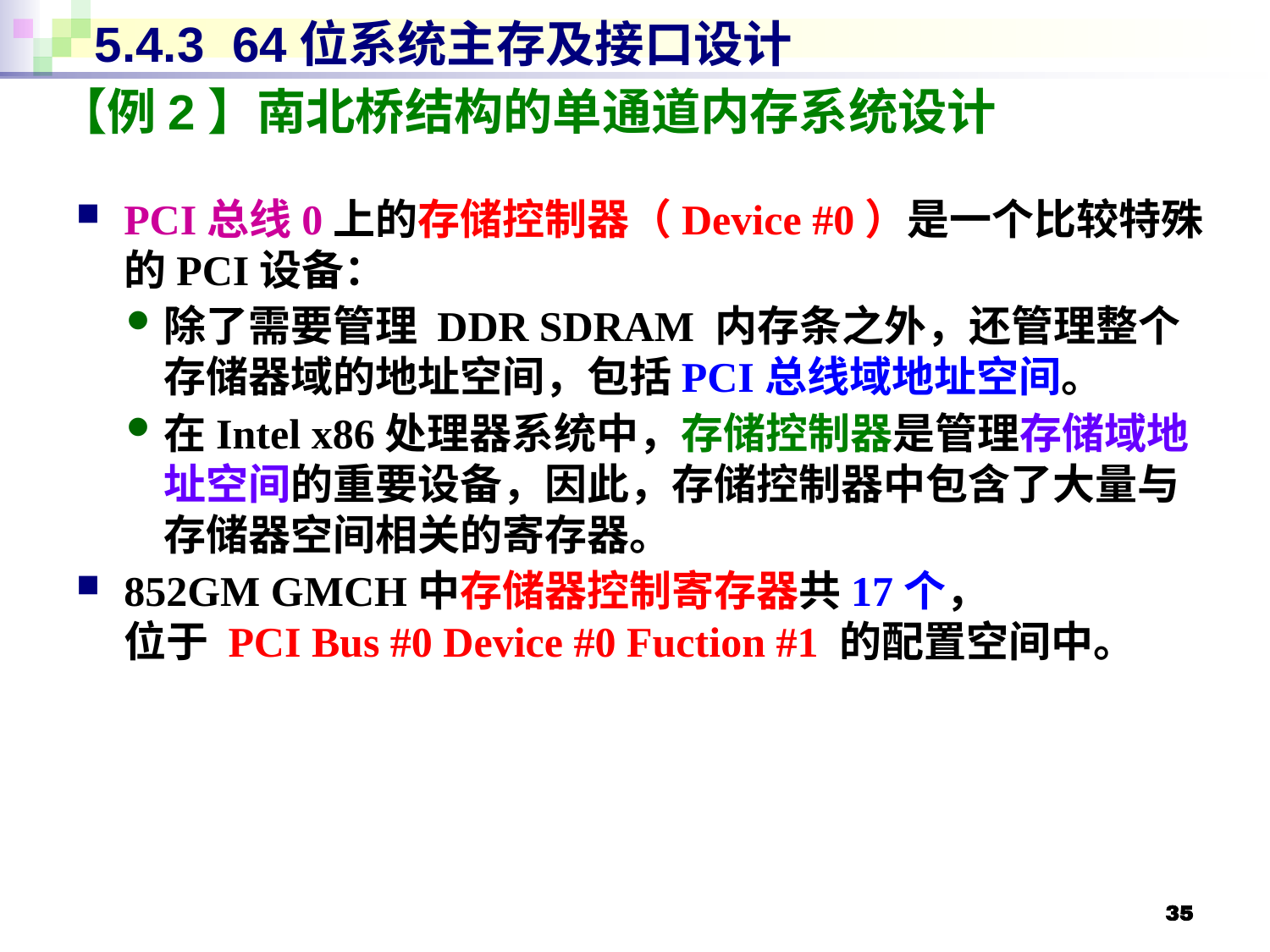

# 5.4.3  64位系统主存及接口设计
【例2】南北桥结构的单通道内存系统设计
PCI总线0上的存储控制器（Device #0）是一个比较特殊的PCI设备：
除了需要管理 DDR SDRAM 内存条之外，还管理整个存储器域的地址空间，包括PCI总线域地址空间。
在Intel x86处理器系统中，存储控制器是管理存储域地址空间的重要设备，因此，存储控制器中包含了大量与存储器空间相关的寄存器。
852GM GMCH中存储器控制寄存器共17个，
位于 PCI Bus #0 Device #0 Fuction #1 的配置空间中。
35